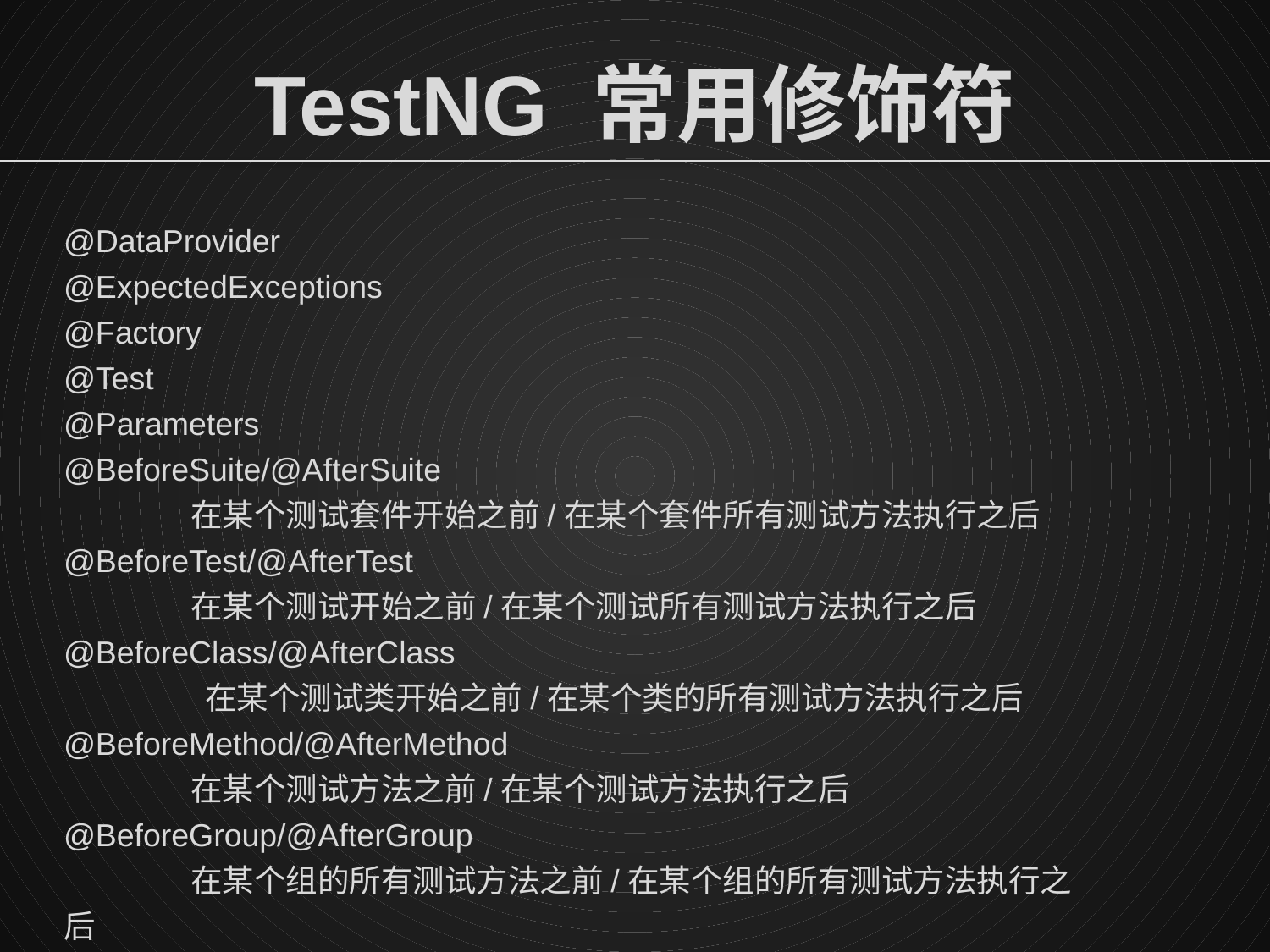

TestNG 常用修饰符
@DataProvider
@ExpectedExceptions
@Factory
@Test
@Parameters
@BeforeSuite/@AfterSuite
	在某个测试套件开始之前/在某个套件所有测试方法执行之后
@BeforeTest/@AfterTest
	在某个测试开始之前/在某个测试所有测试方法执行之后
@BeforeClass/@AfterClass
	 在某个测试类开始之前/在某个类的所有测试方法执行之后
@BeforeMethod/@AfterMethod
	在某个测试方法之前/在某个测试方法执行之后
@BeforeGroup/@AfterGroup
	在某个组的所有测试方法之前/在某个组的所有测试方法执行之后